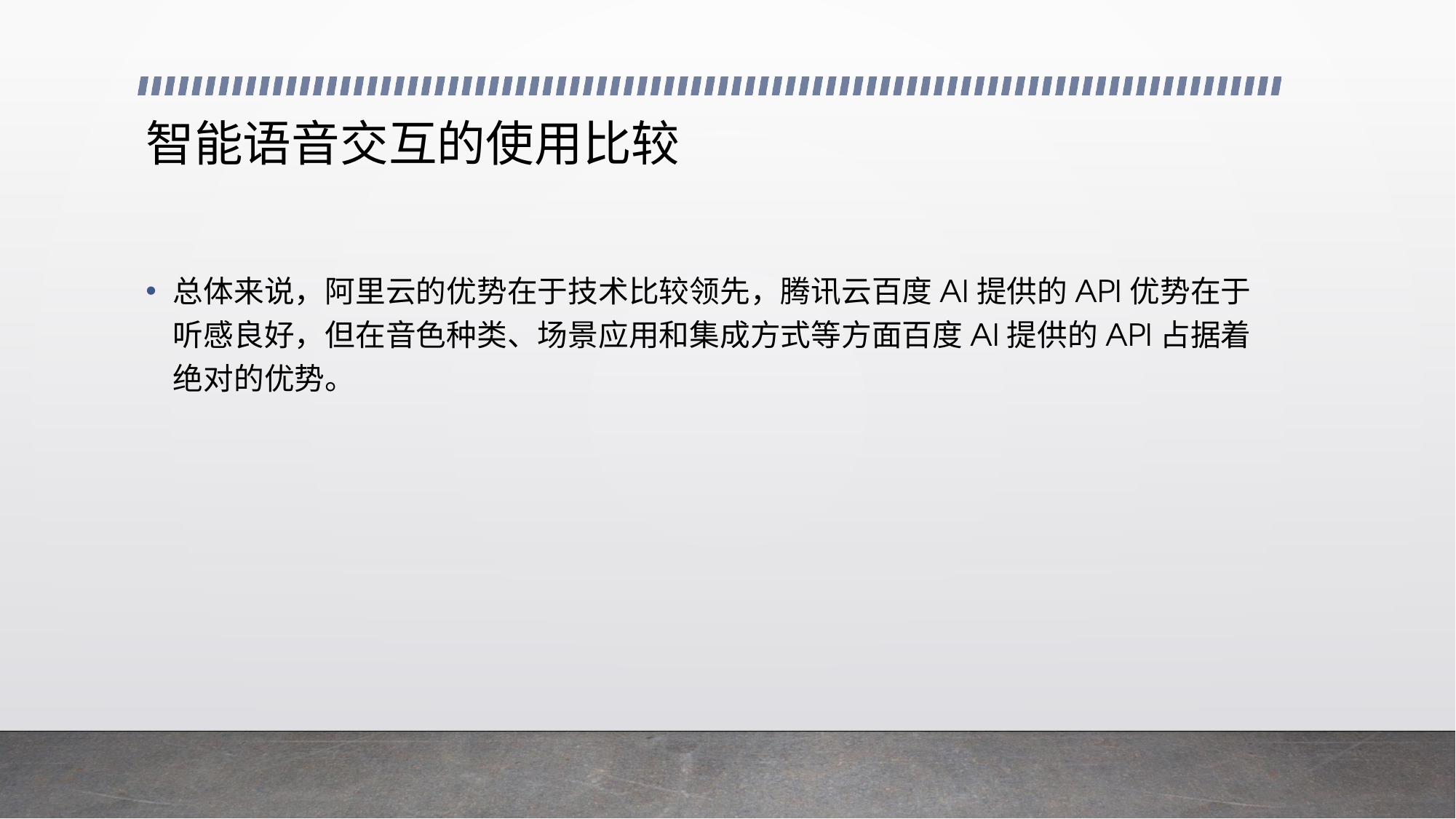

# 智能语音交互的使用比较
总体来说，阿里云的优势在于技术比较领先，腾讯云百度AI提供的API优势在于听感良好，但在音色种类、场景应用和集成方式等方面百度AI提供的API占据着绝对的优势。